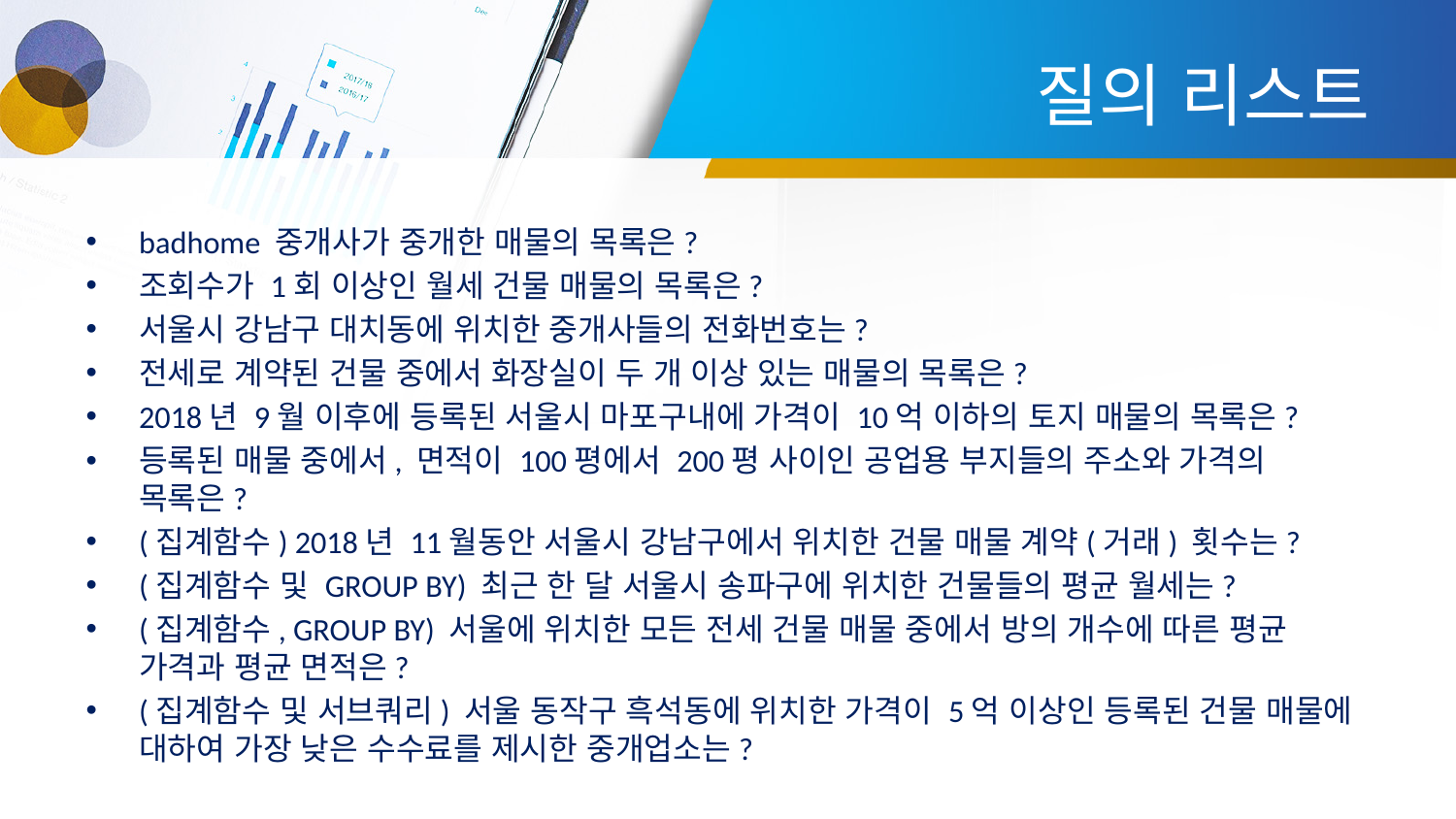

# 질의 리스트
badhome 중개사가 중개한 매물의 목록은?
조회수가 1회 이상인 월세 건물 매물의 목록은?
서울시 강남구 대치동에 위치한 중개사들의 전화번호는?
전세로 계약된 건물 중에서 화장실이 두 개 이상 있는 매물의 목록은?
2018년 9월 이후에 등록된 서울시 마포구내에 가격이 10억 이하의 토지 매물의 목록은?
등록된 매물 중에서, 면적이 100평에서 200평 사이인 공업용 부지들의 주소와 가격의
목록은?
(집계함수) 2018년 11월동안 서울시 강남구에서 위치한 건물 매물 계약(거래) 횟수는?
(집계함수 및 GROUP BY) 최근 한 달 서울시 송파구에 위치한 건물들의 평균 월세는?
(집계함수, GROUP BY) 서울에 위치한 모든 전세 건물 매물 중에서 방의 개수에 따른 평균 가격과 평균 면적은?
(집계함수 및 서브쿼리) 서울 동작구 흑석동에 위치한 가격이 5억 이상인 등록된 건물 매물에 대하여 가장 낮은 수수료를 제시한 중개업소는?